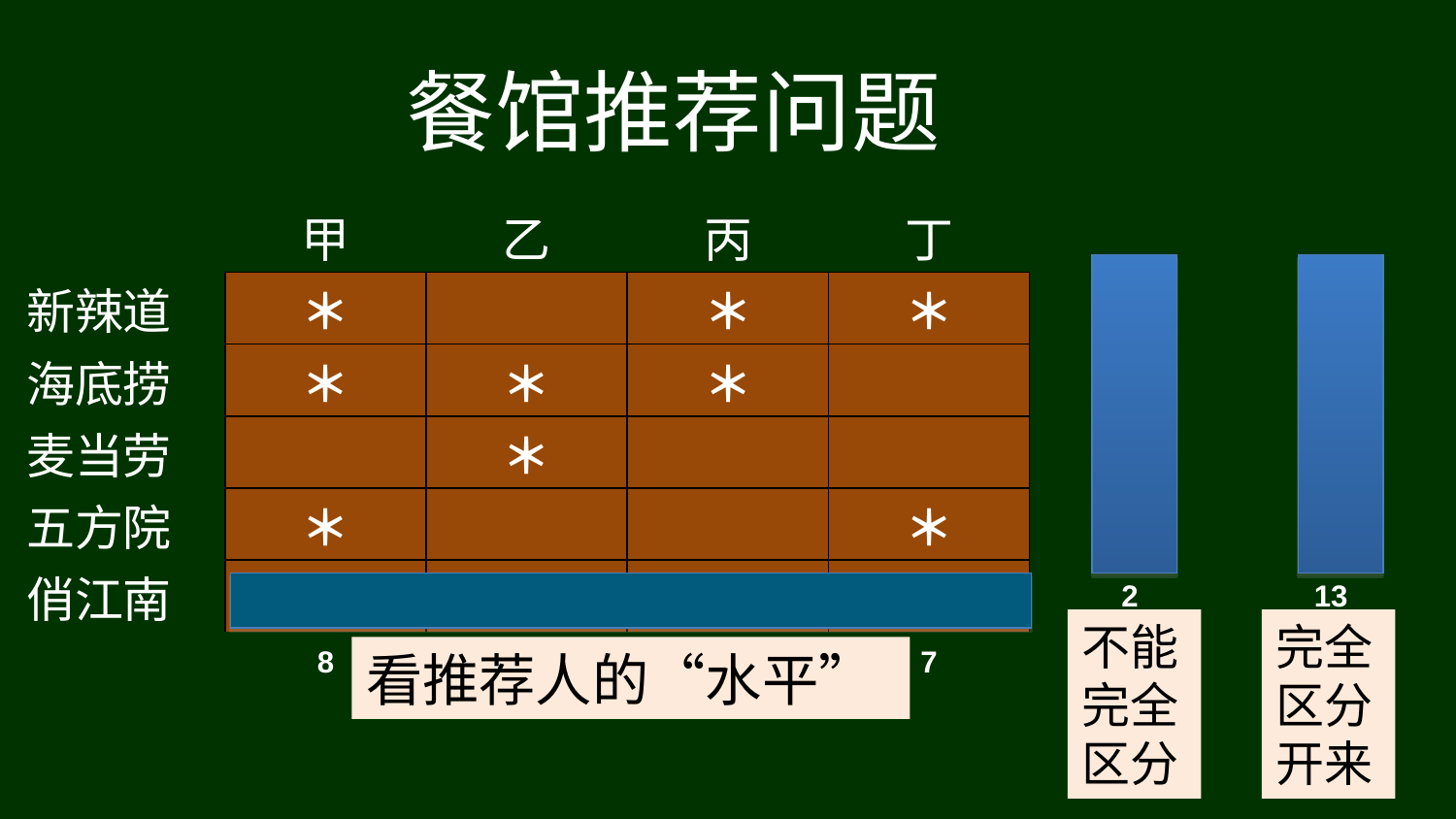

餐馆推荐问题
|  | 甲 | 乙 | 丙 | 丁 |  |  |
| --- | --- | --- | --- | --- | --- | --- |
| 新辣道 | ＊ |  | ＊ | ＊ | 3 | 21 |
| 海底捞 | ＊ | ＊ | ＊ |  | 3 | 20 |
| 麦当劳 |  | ＊ |  |  | 1 | 6 |
| 五方院 | ＊ |  |  | ＊ | 2 | 15 |
| 俏江南 |  | ＊ |  | ＊ | 2 | 13 |
|  | 8 | 6 | 6 | 7 |  |  |

不能完全区分
完全区分开来
看推荐人的“水平”